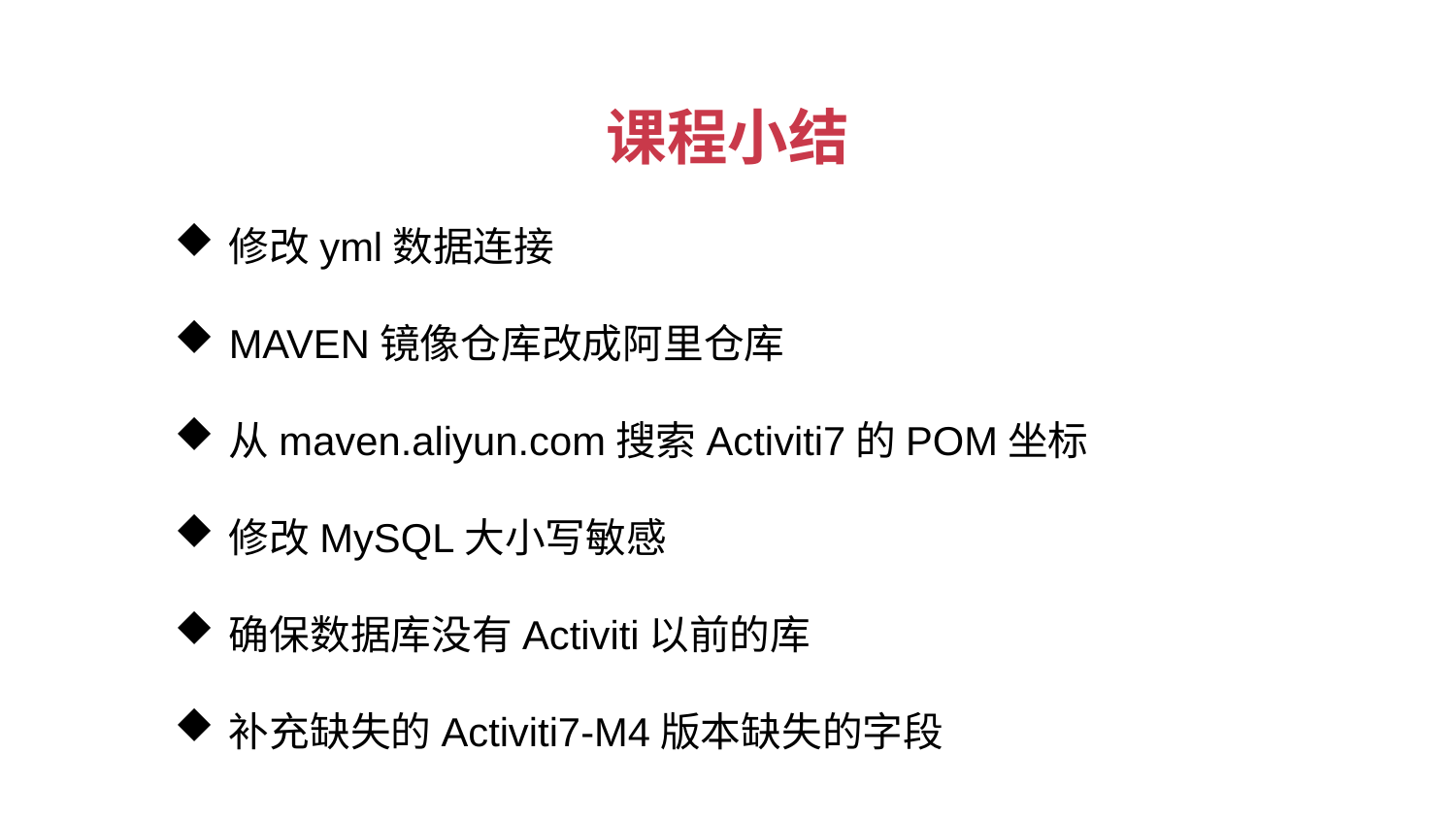

课程小结
修改yml数据连接

MAVEN镜像仓库改成阿里仓库

从maven.aliyun.com搜索Activiti7的POM坐标

修改MySQL大小写敏感

确保数据库没有Activiti以前的库

补充缺失的Activiti7-M4版本缺失的字段